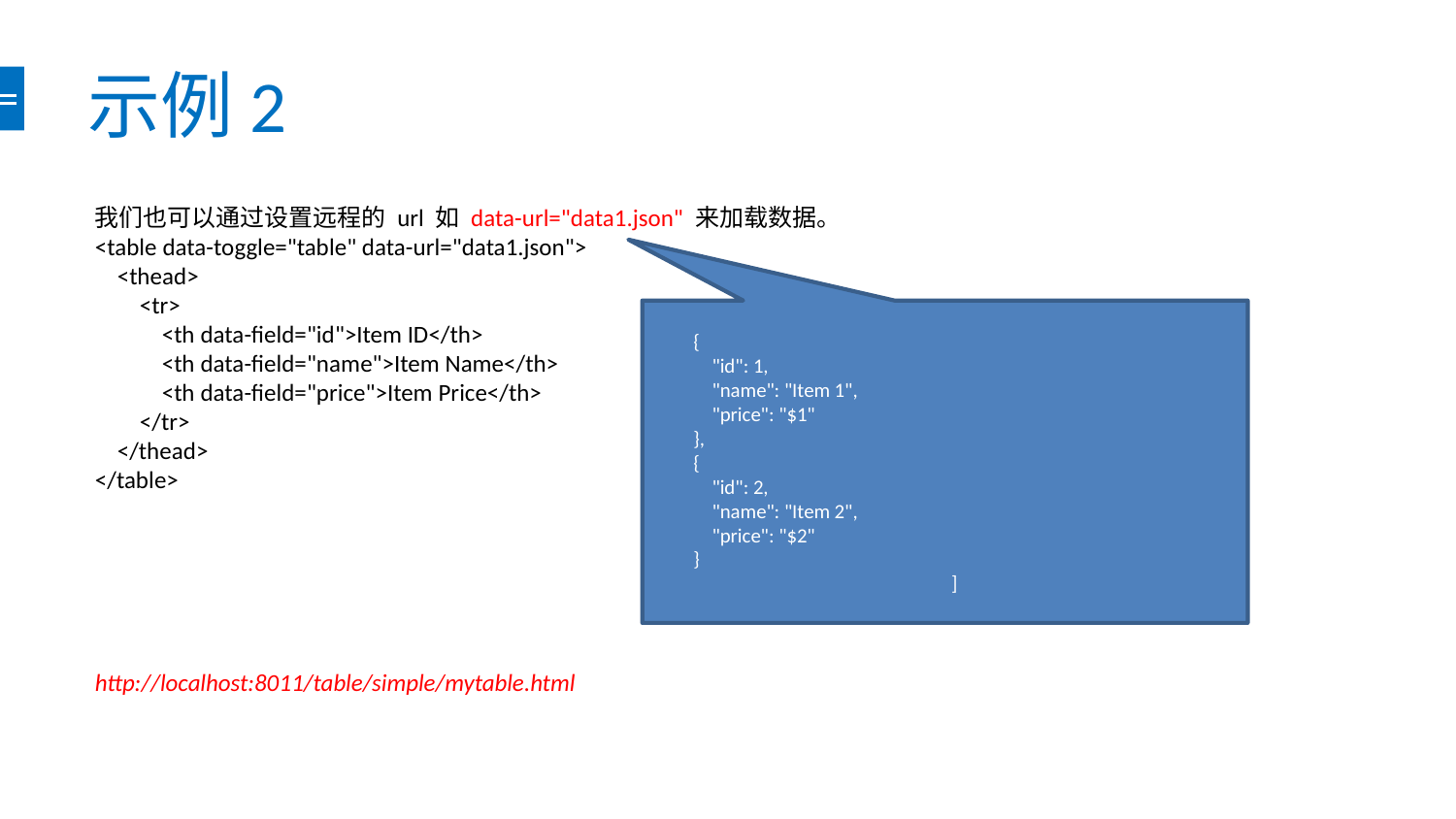

# 示例2

我们也可以通过设置远程的 url 如 data-url="data1.json" 来加载数据。
<table data-toggle="table" data-url="data1.json">
    <thead>
        <tr>
            <th data-field="id">Item ID</th>
            <th data-field="name">Item Name</th>
            <th data-field="price">Item Price</th>
        </tr>
    </thead>
</table>

http://localhost:8011/table/simple/mytable.html

        {
            "id": 1,
            "name": "Item 1",
            "price": "$1"
        },
        {
            "id": 2,
            "name": "Item 2",
            "price": "$2"
        }
    ]